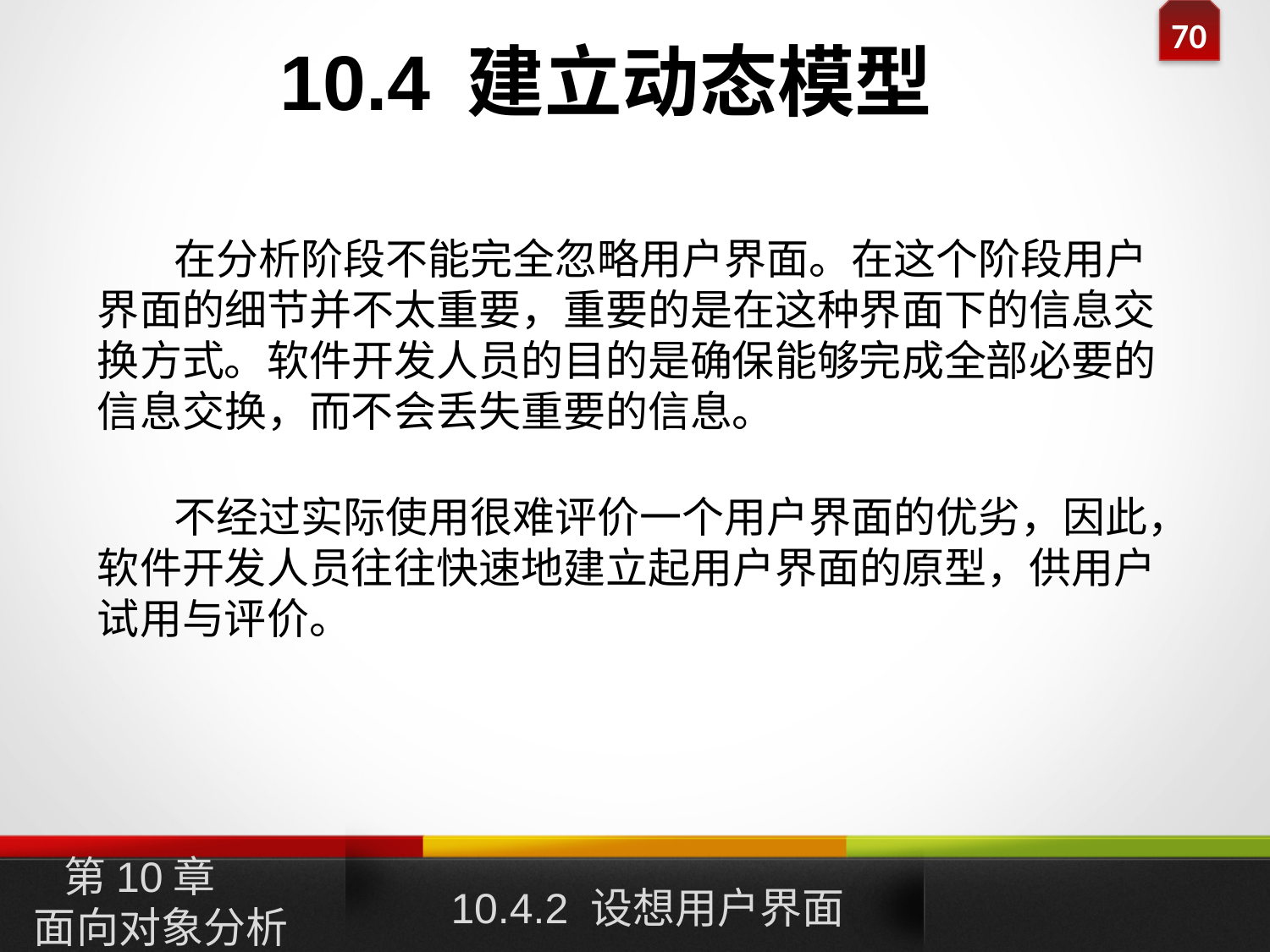

10.4 建立动态模型
       在分析阶段不能完全忽略用户界面。在这个阶段用户界面的细节并不太重要，重要的是在这种界面下的信息交换方式。软件开发人员的目的是确保能够完成全部必要的信息交换，而不会丢失重要的信息。
       不经过实际使用很难评价一个用户界面的优劣，因此，软件开发人员往往快速地建立起用户界面的原型，供用户试用与评价。
10.4.2 设想用户界面